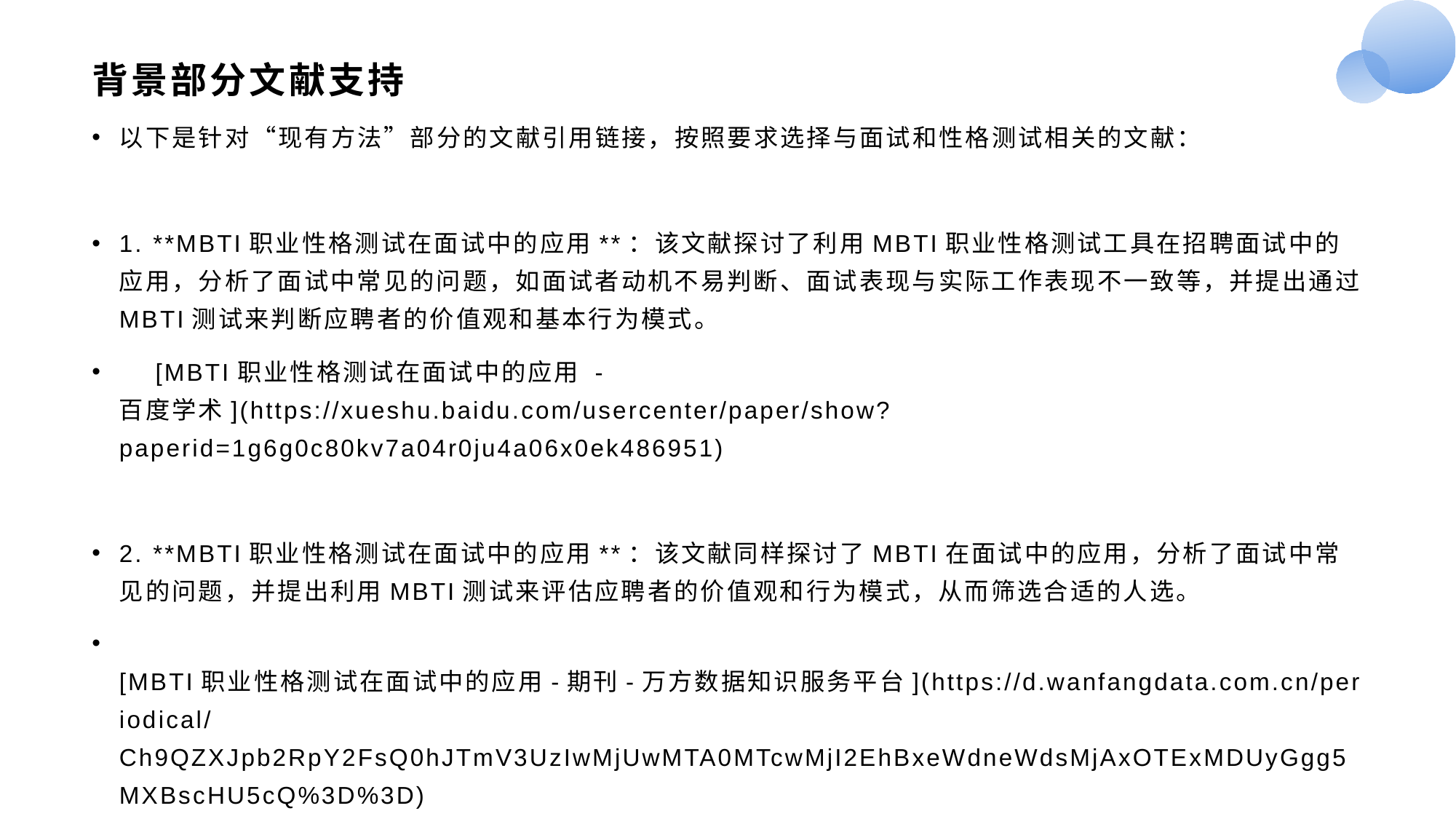

# 背景部分文献支持
以下是针对“现有方法”部分的文献引用链接，按照要求选择与面试和性格测试相关的文献：

1. **MBTI职业性格测试在面试中的应用**：该文献探讨了利用MBTI职业性格测试工具在招聘面试中的应用，分析了面试中常见的问题，如面试者动机不易判断、面试表现与实际工作表现不一致等，并提出通过MBTI测试来判断应聘者的价值观和基本行为模式。
    [MBTI职业性格测试在面试中的应用 - 百度学术](https://xueshu.baidu.com/usercenter/paper/show?paperid=1g6g0c80kv7a04r0ju4a06x0ek486951)

2. **MBTI职业性格测试在面试中的应用**：该文献同样探讨了MBTI在面试中的应用，分析了面试中常见的问题，并提出利用MBTI测试来评估应聘者的价值观和行为模式，从而筛选合适的人选。
    [MBTI职业性格测试在面试中的应用-期刊-万方数据知识服务平台](https://d.wanfangdata.com.cn/periodical/Ch9QZXJpb2RpY2FsQ0hJTmV3UzIwMjUwMTA0MTcwMjI2EhBxeWdneWdsMjAxOTExMDUyGgg5MXBscHU5cQ%3D%3D)

3. **青年职业发展与性格因素基于MBTI性格测试工具的初步探索**：该文献介绍了MBTI性格测试工具在职业发展中的应用，探讨了性格因素对青年职业发展的影响，并指出MBTI测试工具在职业咨询和生涯规划中的应用价值。
    [青年职业发展与性格因素基于MBTI性格测试工具的初步探索 - 万方数据](https://d.wanfangdata.com.cn/thesis/ChhUaGVzaXNOZXdTMjAyNDA5MjAxNTE3MjUSCFkxOTY4MzM4GghvYjNhb3A0OA%3D%3D)

4. **MBTI人格类型量表：在国内外近十年的应用研究**：该文献综述了MBTI人格类型量表在不同领域的应用，包括科技、教育、管理等，指出MBTI在评估人格类型方面的应用广泛且深入，可以为面试和职业选择提供参考。
    [MBTI人格类型量表：在国内外近十年的应用研究](https://pdf.hanspub.org/ASS20220500000_64612787.pdf)

这些文献提供了关于传统性格测试方法（如MBTI）在面试中的应用及其局限性，为后续提出改进方法提供了有力支持。